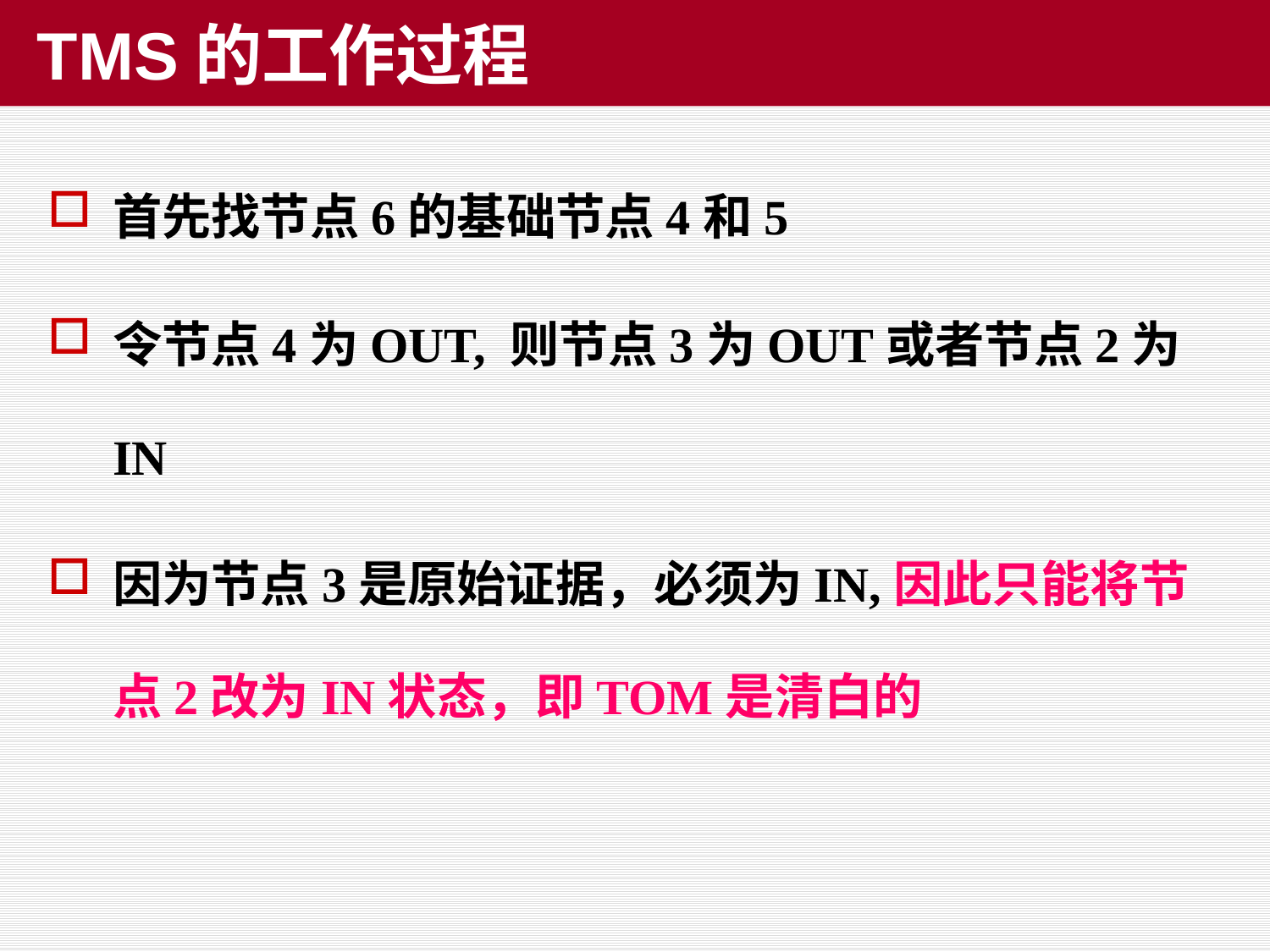

# TMS的工作过程
首先找节点6的基础节点4和5
令节点4为OUT, 则节点3为OUT或者节点2为IN
因为节点3是原始证据，必须为IN,因此只能将节点2改为IN状态，即TOM是清白的